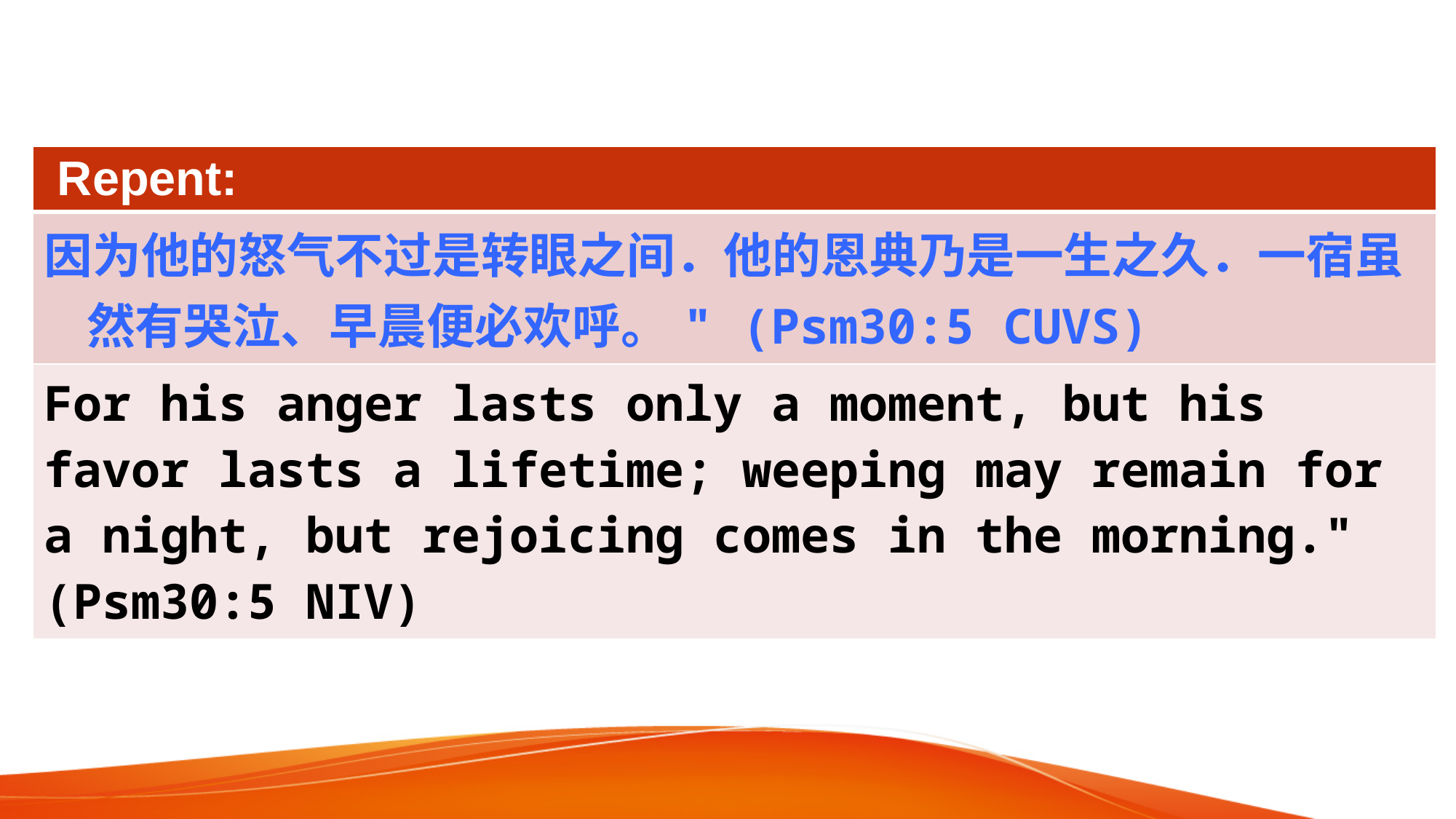

#
| Repent: |
| --- |
| 因为他的怒气不过是转眼之间．他的恩典乃是一生之久．一宿虽然有哭泣、早晨便必欢呼。" (Psm30:5 CUVS) |
| For his anger lasts only a moment, but his favor lasts a lifetime; weeping may remain for a night, but rejoicing comes in the morning." (Psm30:5 NIV) |